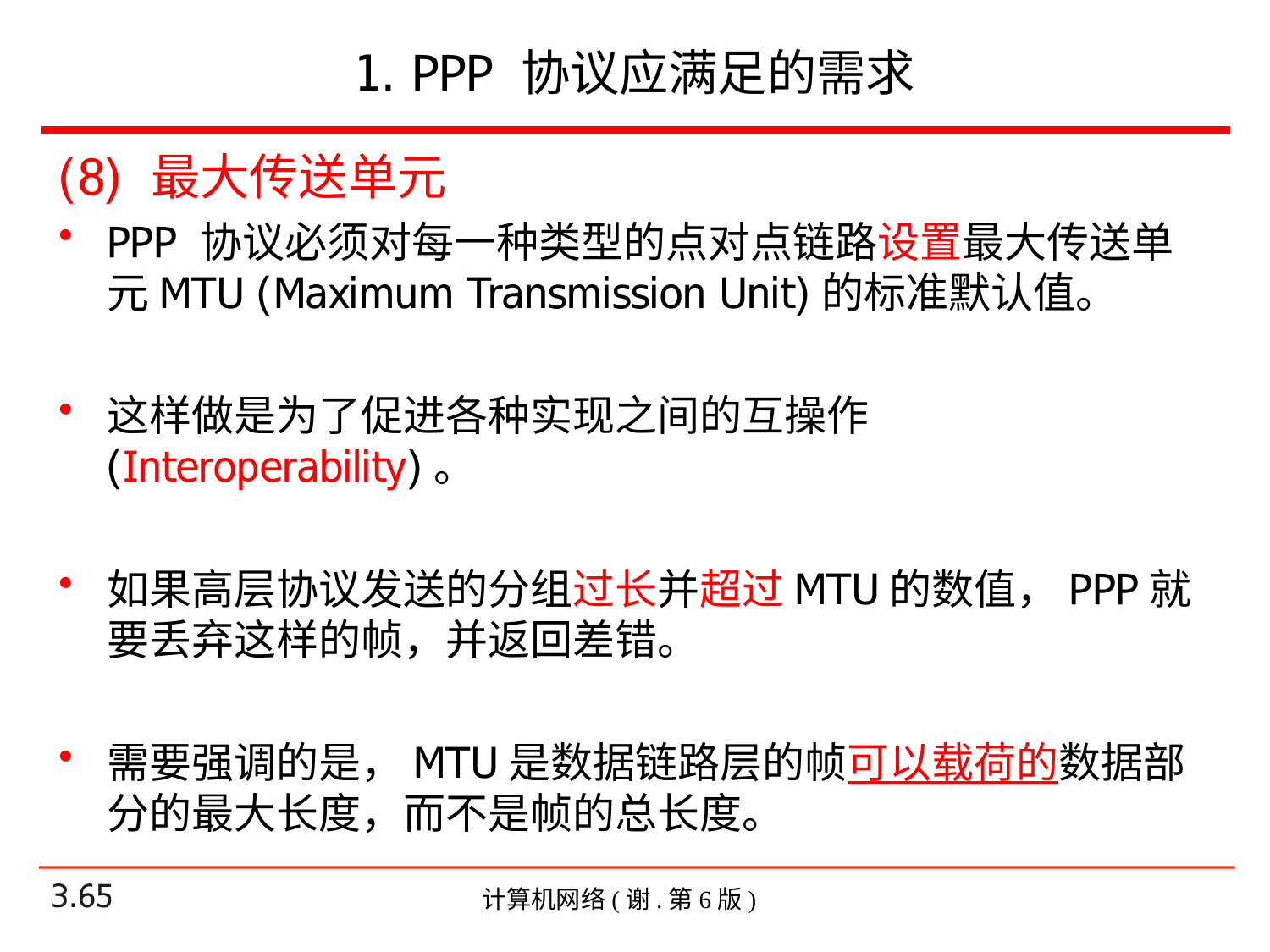

# 1. PPP 协议应满足的需求
(8) 最大传送单元
PPP 协议必须对每一种类型的点对点链路设置最大传送单元MTU (Maximum Transmission Unit)的标准默认值。

这样做是为了促进各种实现之间的互操作(Interoperability)。

如果高层协议发送的分组过长并超过MTU的数值，PPP就要丢弃这样的帧，并返回差错。

需要强调的是，MTU是数据链路层的帧可以载荷的数据部分的最大长度，而不是帧的总长度。